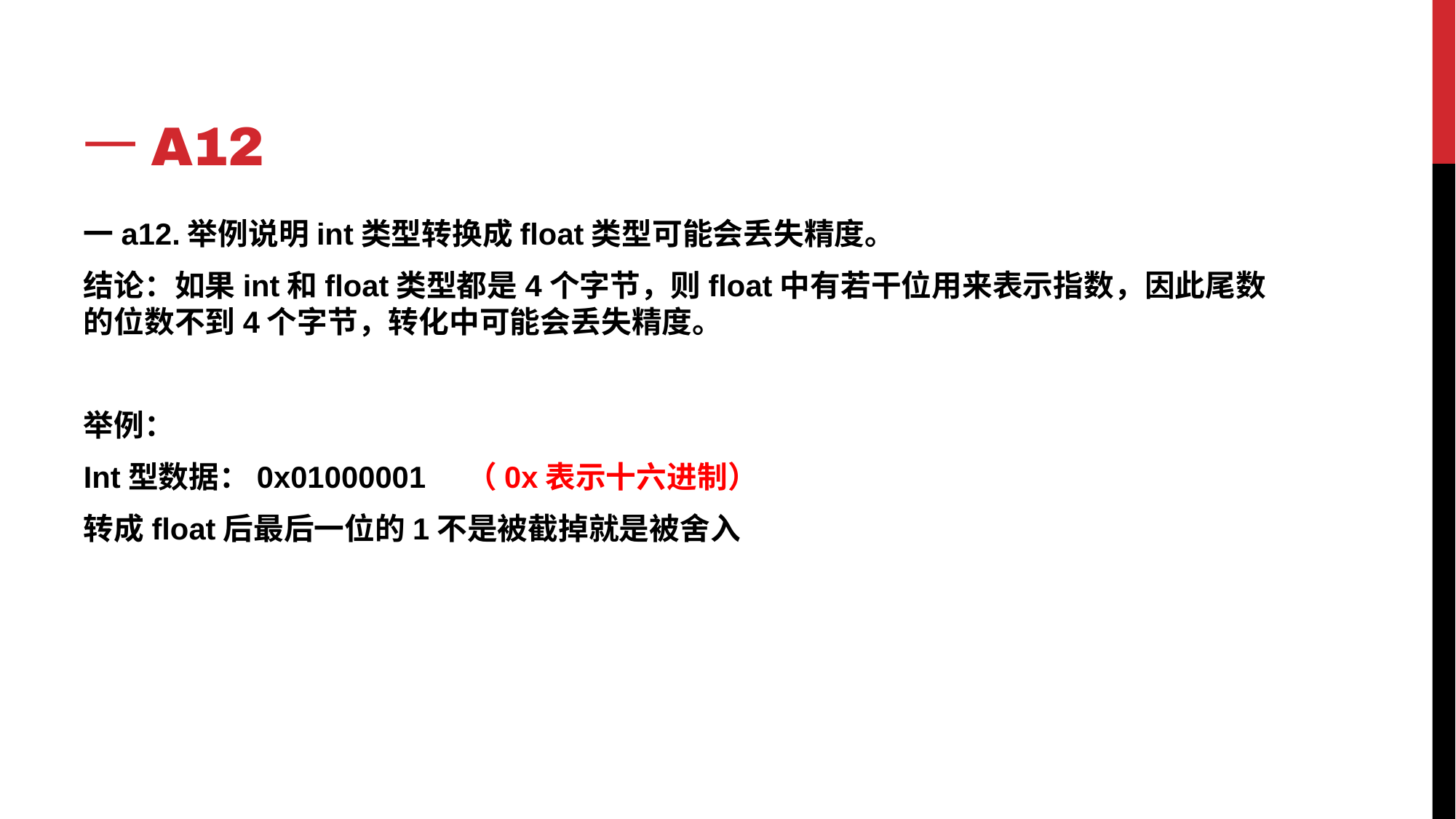

# 一a12
一a12.举例说明int类型转换成float类型可能会丢失精度。
结论：如果int和float类型都是4个字节，则float中有若干位用来表示指数，因此尾数的位数不到4个字节，转化中可能会丢失精度。

举例：
Int型数据：0x01000001    （0x表示十六进制）
转成float后最后一位的1不是被截掉就是被舍入